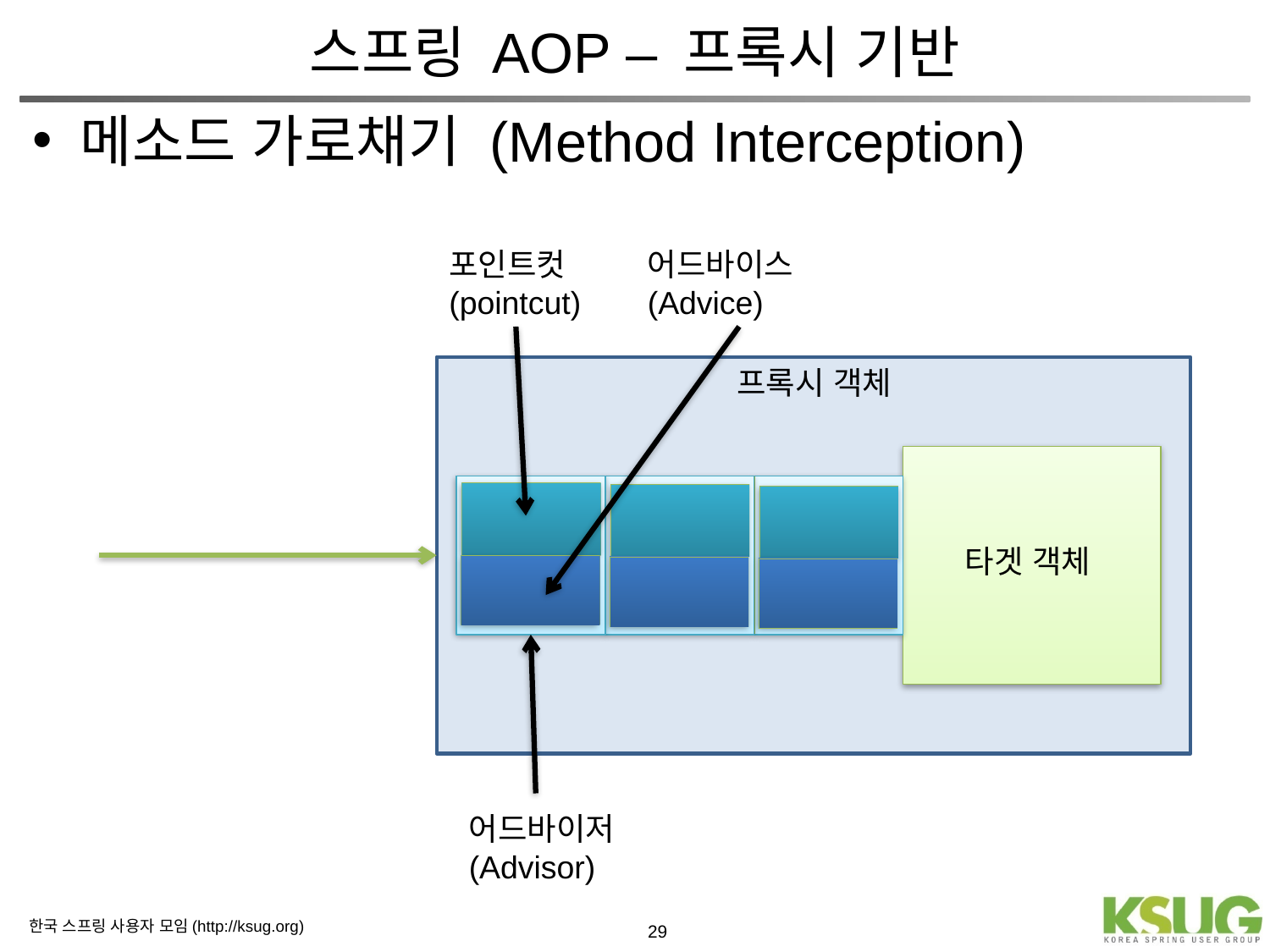

# 스프링 AOP – 프록시 기반
메소드 가로채기 (Method Interception)
포인트컷
(pointcut)
어드바이스
(Advice)

프록시 객체

타겟 객체

어드바이저
(Advisor)